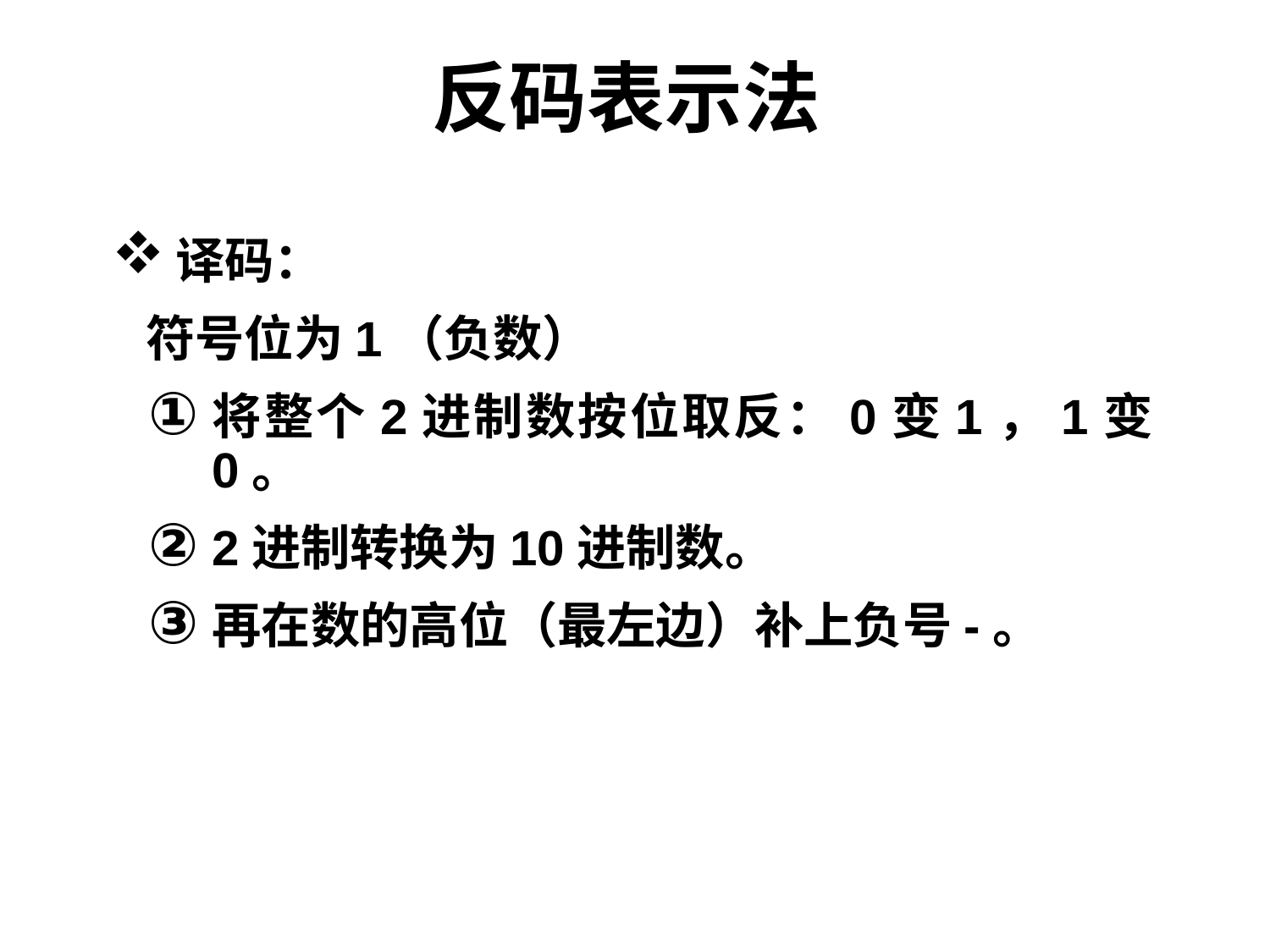

# 反码表示法

译码：
  符号位为1（负数）
将整个2进制数按位取反：0变1，1变0。
2进制转换为10进制数。
再在数的高位（最左边）补上负号-。